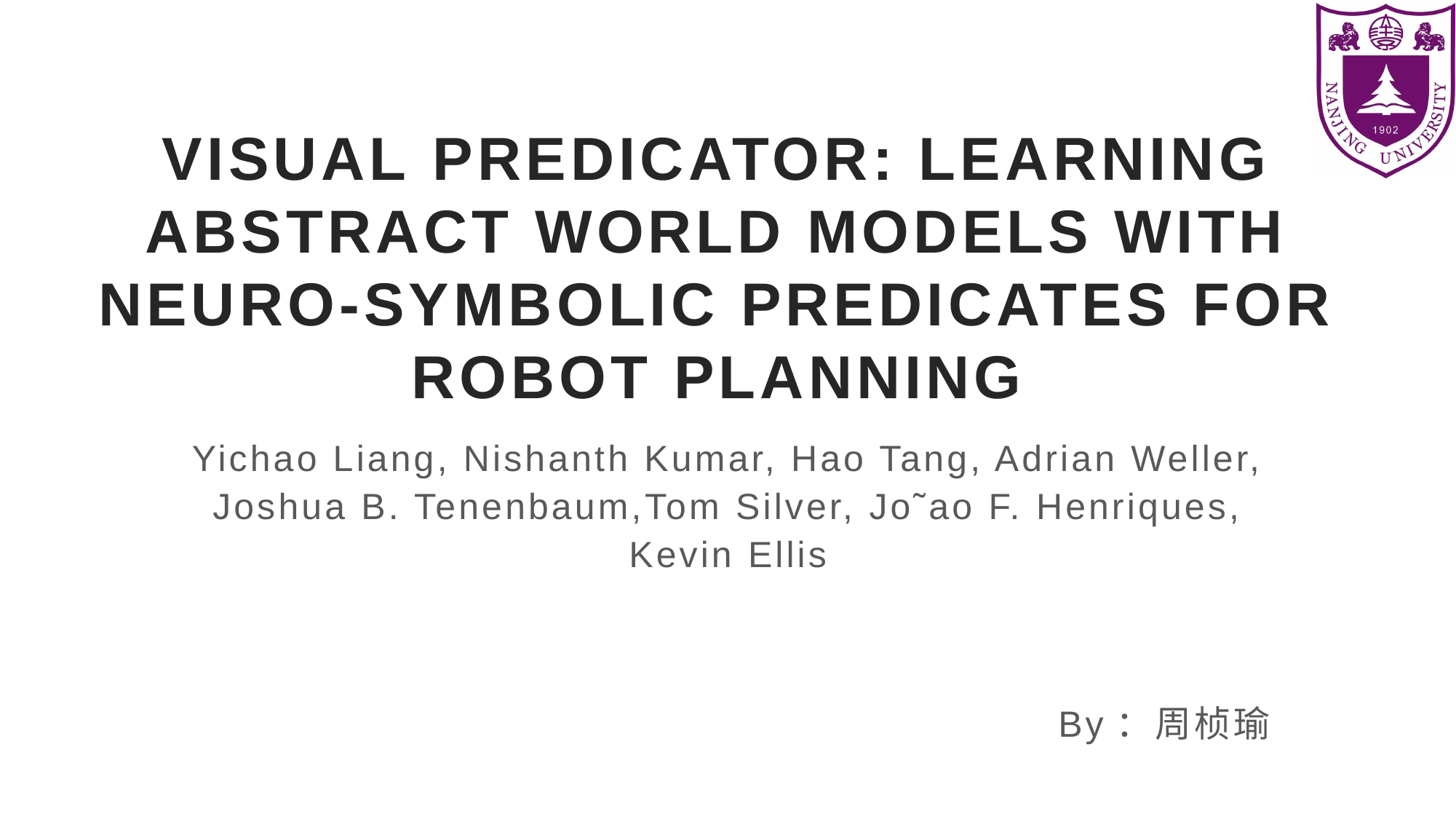

# VISUAL PREDICATOR: LEARNING ABSTRACT WORLD MODELS WITH NEURO-SYMBOLIC PREDICATES FOR ROBOT PLANNING
Yichao Liang, Nishanth Kumar, Hao Tang, Adrian Weller, Joshua B. Tenenbaum,Tom Silver, Jo˜ao F. Henriques, Kevin Ellis
By：周桢瑜